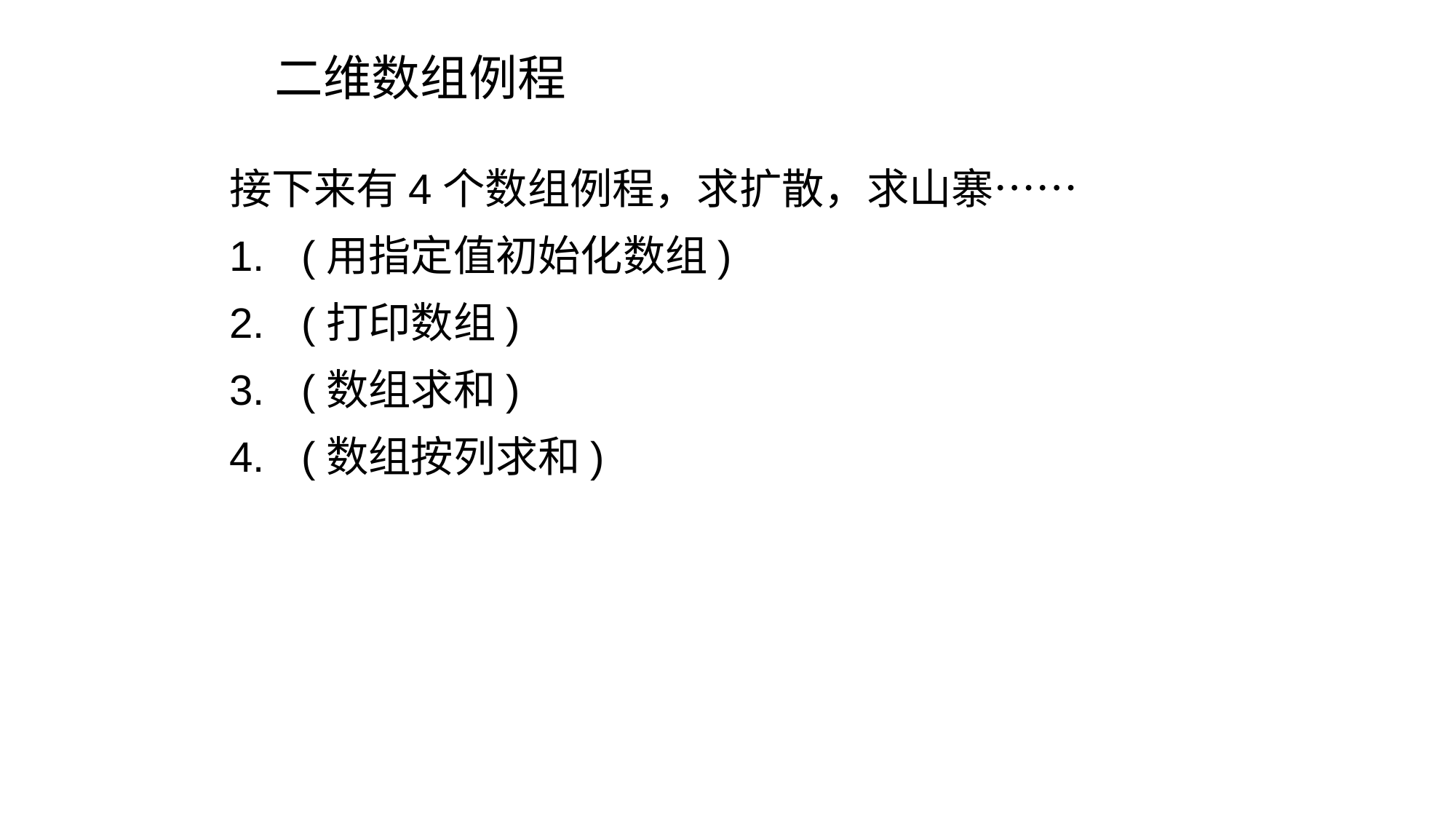

# 二维数组例程
接下来有4个数组例程，求扩散，求山寨……
(用指定值初始化数组)
(打印数组)
(数组求和)
(数组按列求和)